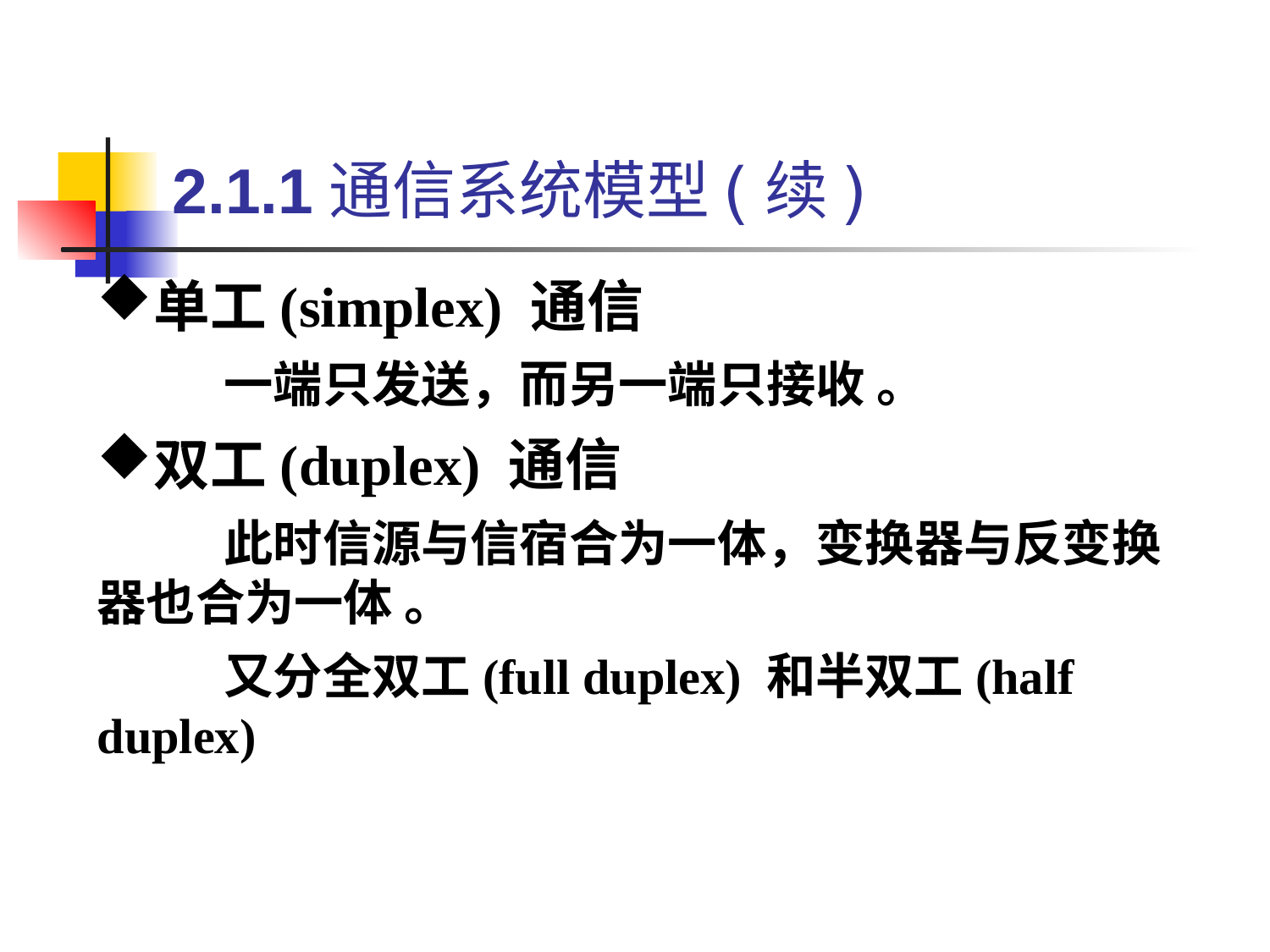

# 2.1.1通信系统模型(续)
单工(simplex) 通信
	一端只发送，而另一端只接收 。
双工(duplex) 通信
	此时信源与信宿合为一体，变换器与反变换器也合为一体 。
	又分全双工(full duplex) 和半双工(half duplex)